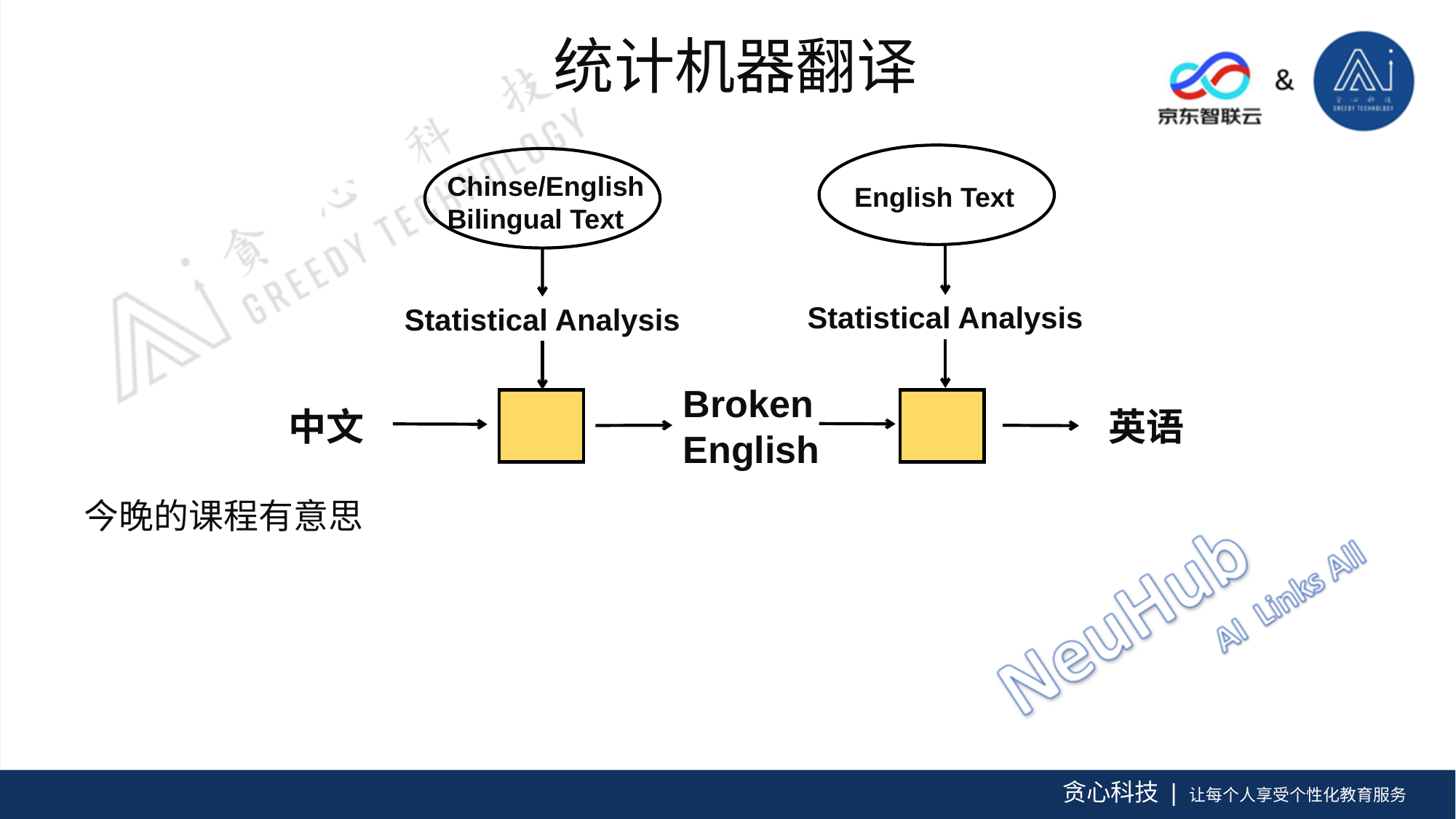

统计机器翻译

Chinse/English
Bilingual Text
English Text
Statistical Analysis
Statistical Analysis
Broken
English

英语
中文
今晚的课程有意思